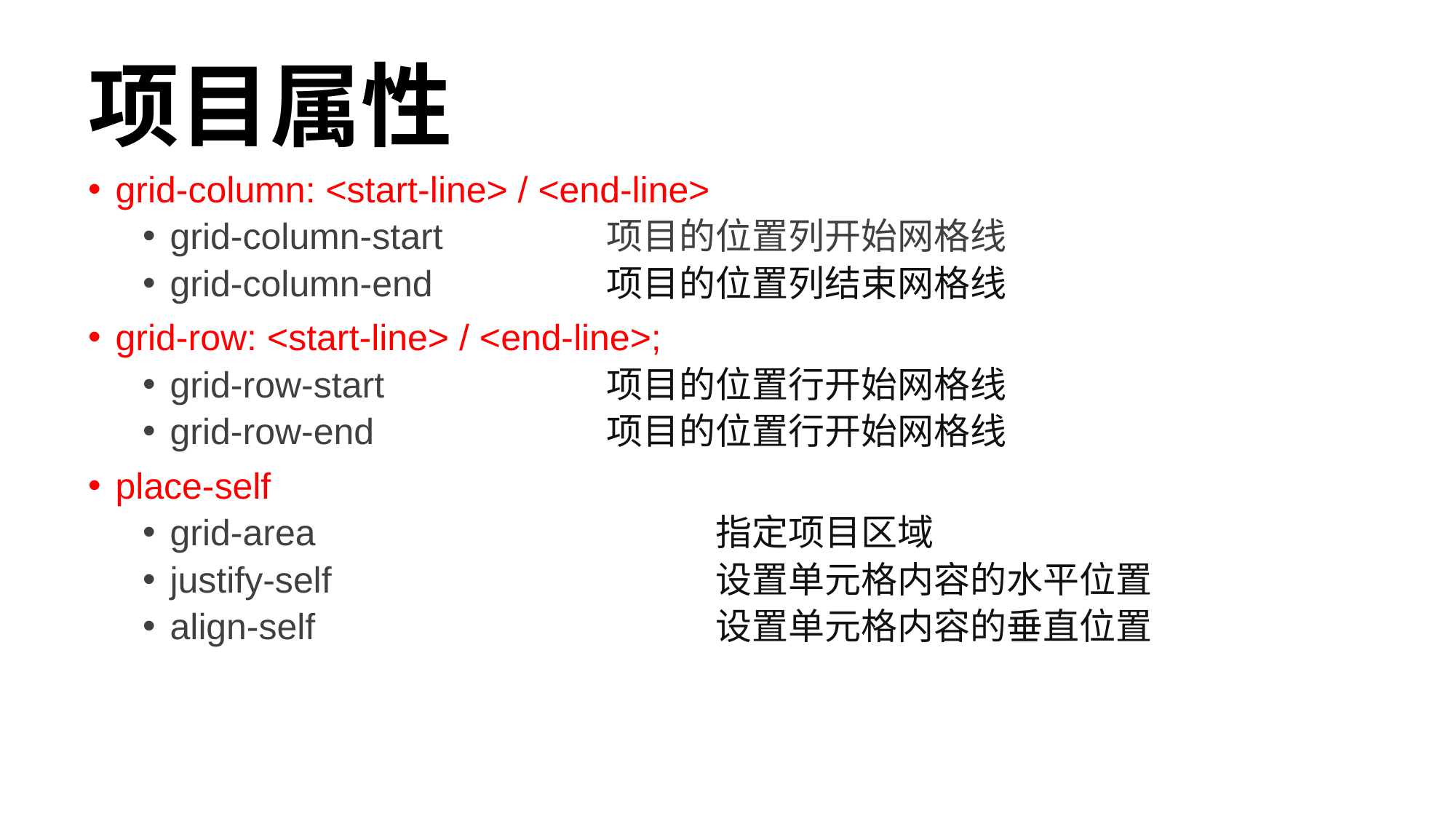

# 项目属性
grid-column: <start-line> / <end-line>
grid-column-start		项目的位置列开始网格线
grid-column-end		项目的位置列结束网格线
grid-row: <start-line> / <end-line>;
grid-row-start			项目的位置行开始网格线
grid-row-end			项目的位置行开始网格线
place-self
grid-area				指定项目区域
justify-self 				设置单元格内容的水平位置
align-self				设置单元格内容的垂直位置